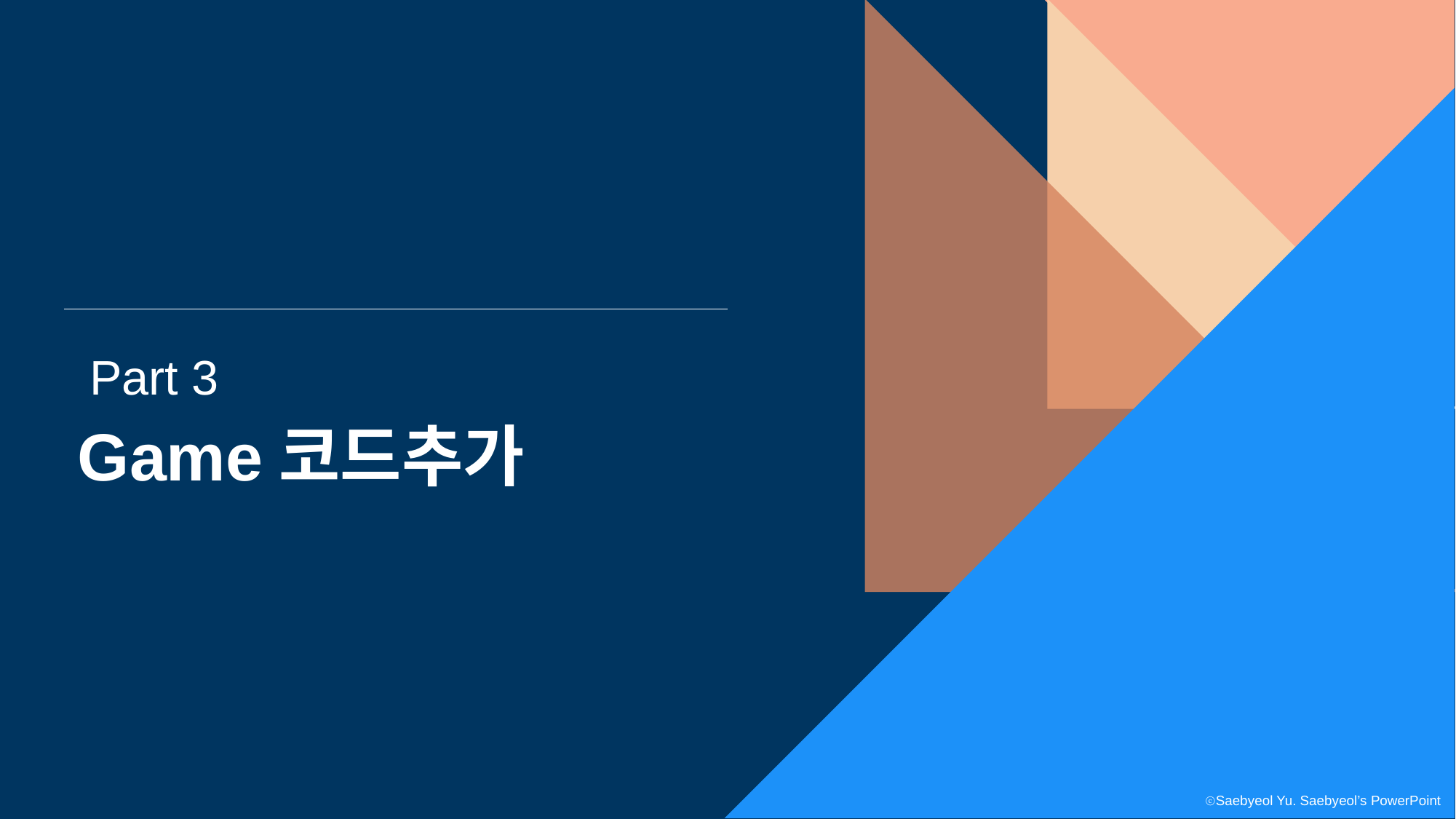

Part 3
Game코드추가
ⓒSaebyeol Yu. Saebyeol’s PowerPoint